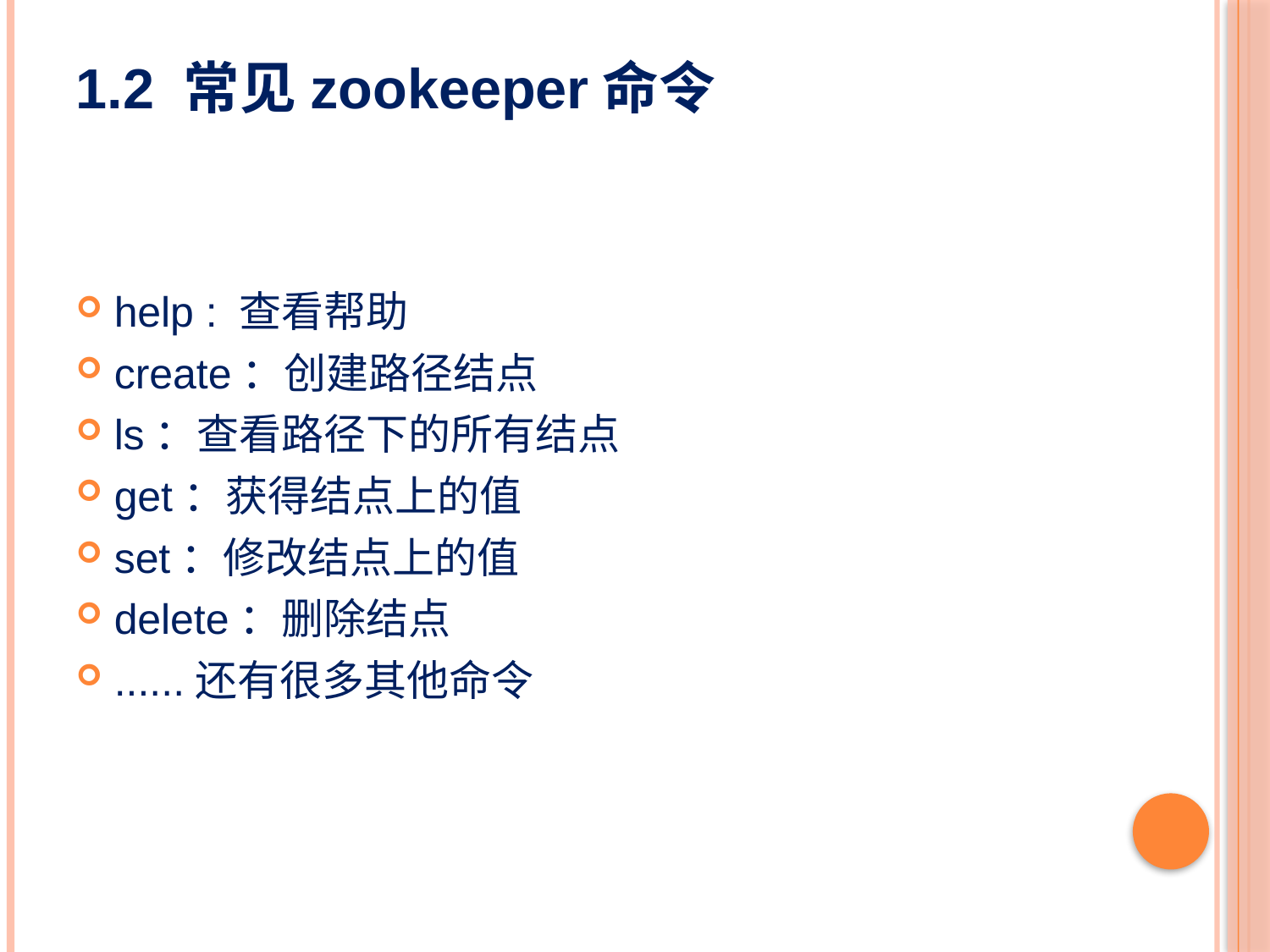

# 1.2 常见zookeeper命令

help : 查看帮助
create：创建路径结点
ls：查看路径下的所有结点
get：获得结点上的值
set：修改结点上的值
delete：删除结点
......还有很多其他命令